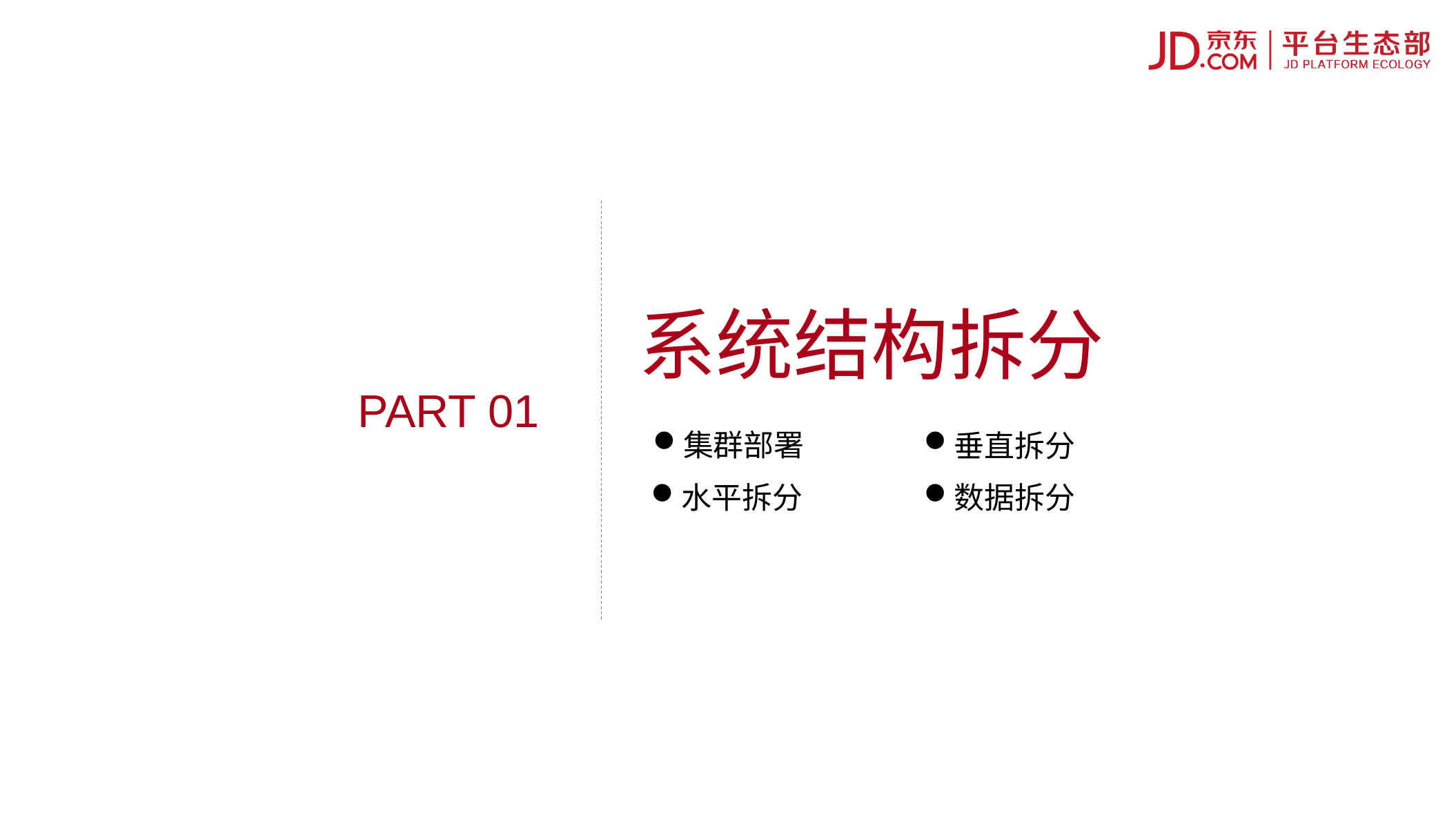

系统结构拆分
PART 01
集群部署
垂直拆分
水平拆分
数据拆分